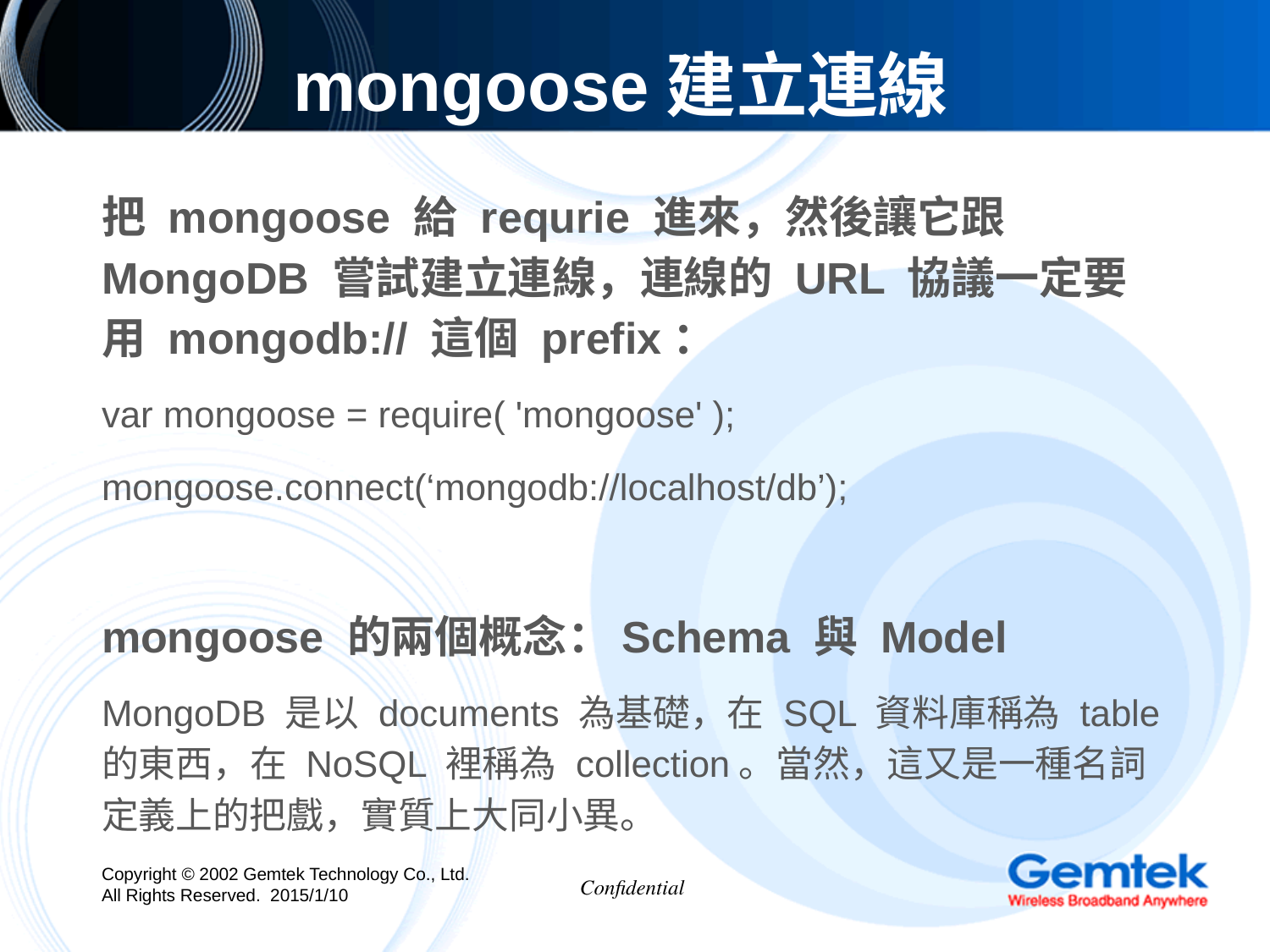

# mongoose建立連線
把 mongoose 給 requrie 進來，然後讓它跟 MongoDB 嘗試建立連線，連線的 URL 協議一定要用 mongodb:// 這個 prefix：
var mongoose = require( 'mongoose' );
mongoose.connect(‘mongodb://localhost/db’);

mongoose 的兩個概念：Schema 與 Model
MongoDB 是以 documents 為基礎，在 SQL 資料庫稱為 table 的東西，在 NoSQL 裡稱為 collection。當然，這又是一種名詞定義上的把戲，實質上大同小異。